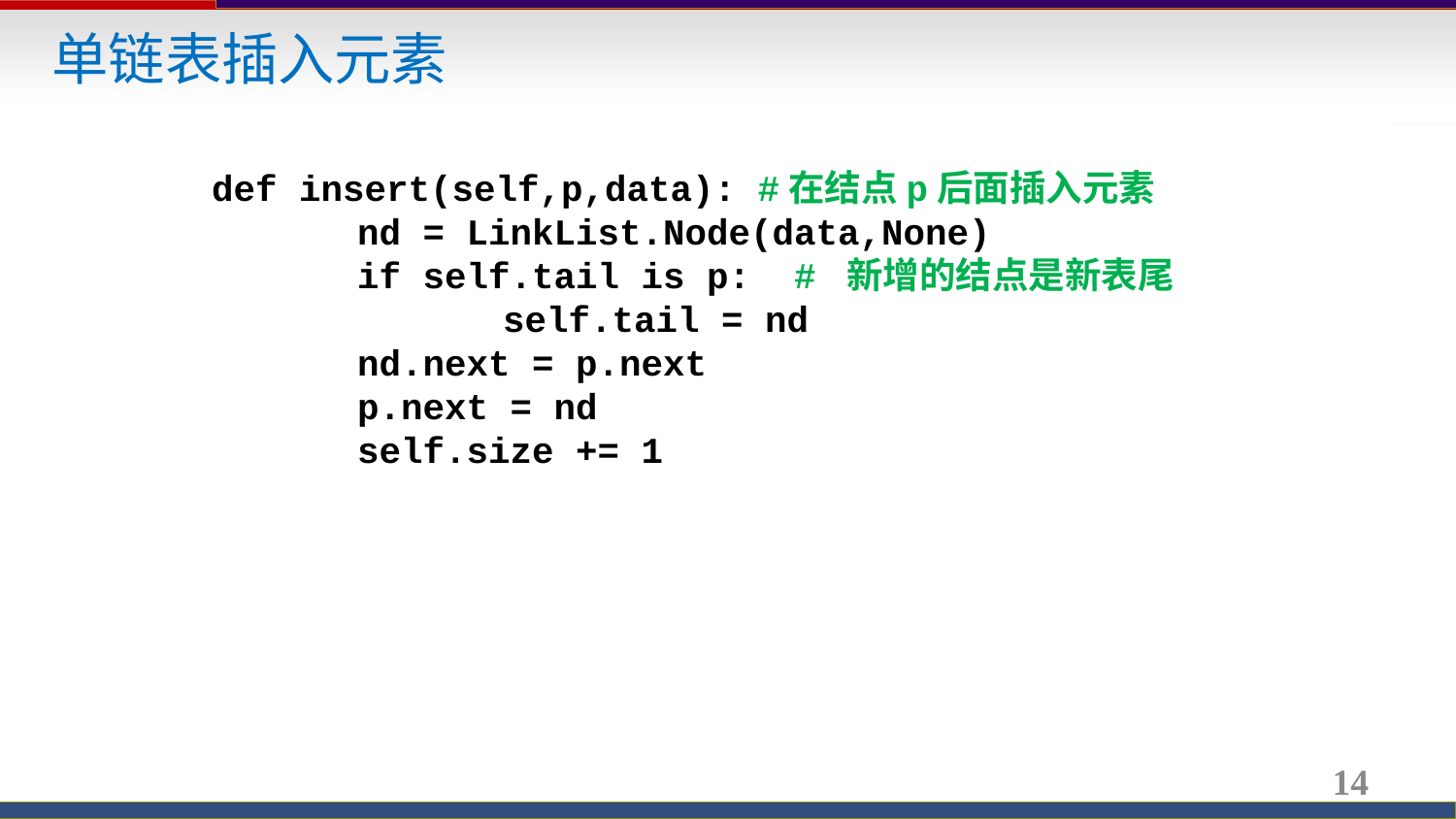

单链表插入元素

	def insert(self,p,data): #在结点p后面插入元素
		nd = LinkList.Node(data,None)
		if self.tail is p:  # 新增的结点是新表尾
			self.tail = nd
		nd.next = p.next
		p.next = nd
		self.size += 1